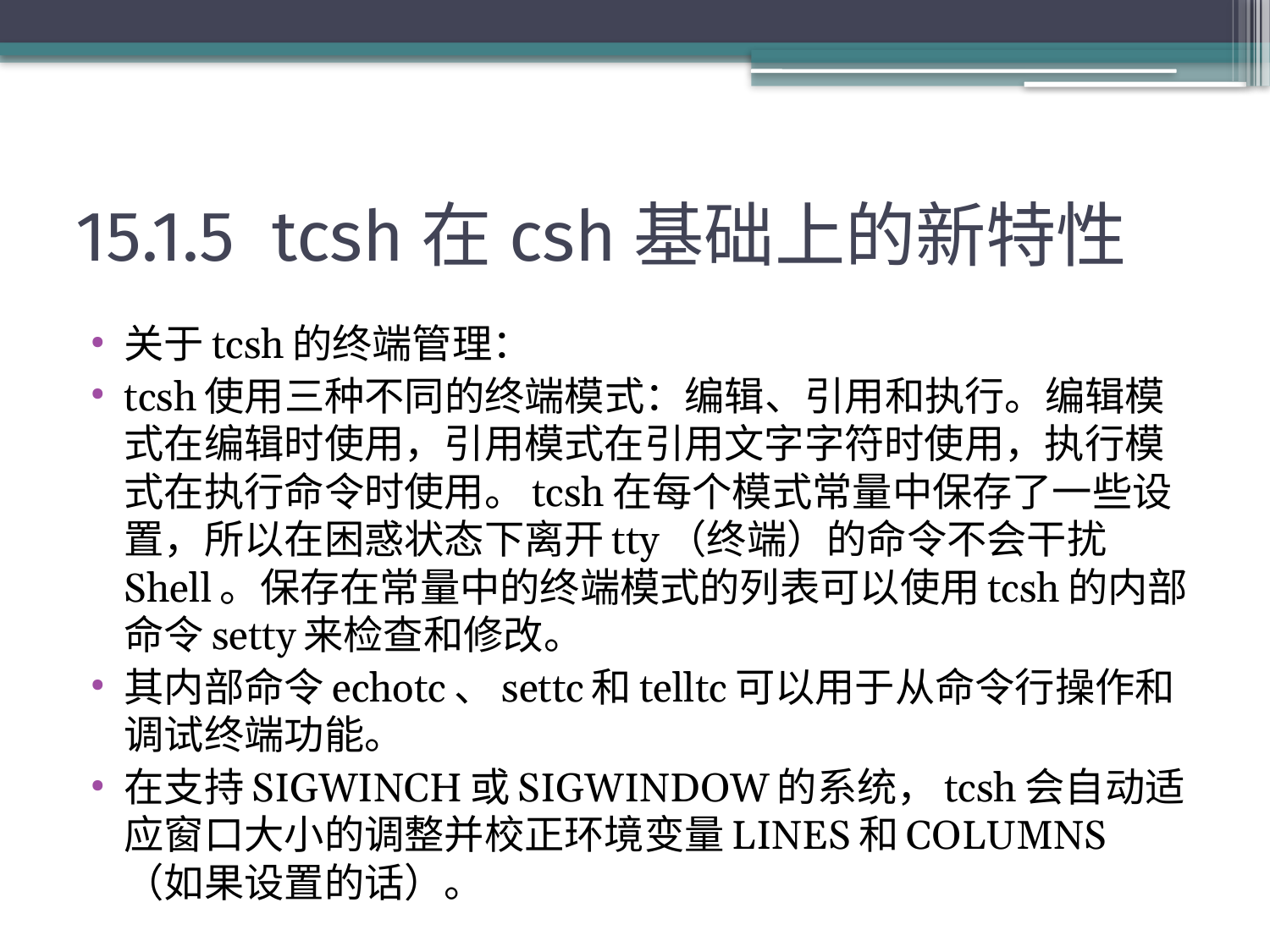

# 15.1.5  tcsh在csh基础上的新特性
关于tcsh的终端管理：
tcsh使用三种不同的终端模式：编辑、引用和执行。编辑模式在编辑时使用，引用模式在引用文字字符时使用，执行模式在执行命令时使用。tcsh在每个模式常量中保存了一些设置，所以在困惑状态下离开tty（终端）的命令不会干扰Shell。保存在常量中的终端模式的列表可以使用tcsh的内部命令setty来检查和修改。
其内部命令echotc、settc和telltc可以用于从命令行操作和调试终端功能。
在支持SIGWINCH或SIGWINDOW的系统，tcsh会自动适应窗口大小的调整并校正环境变量LINES和COLUMNS（如果设置的话）。